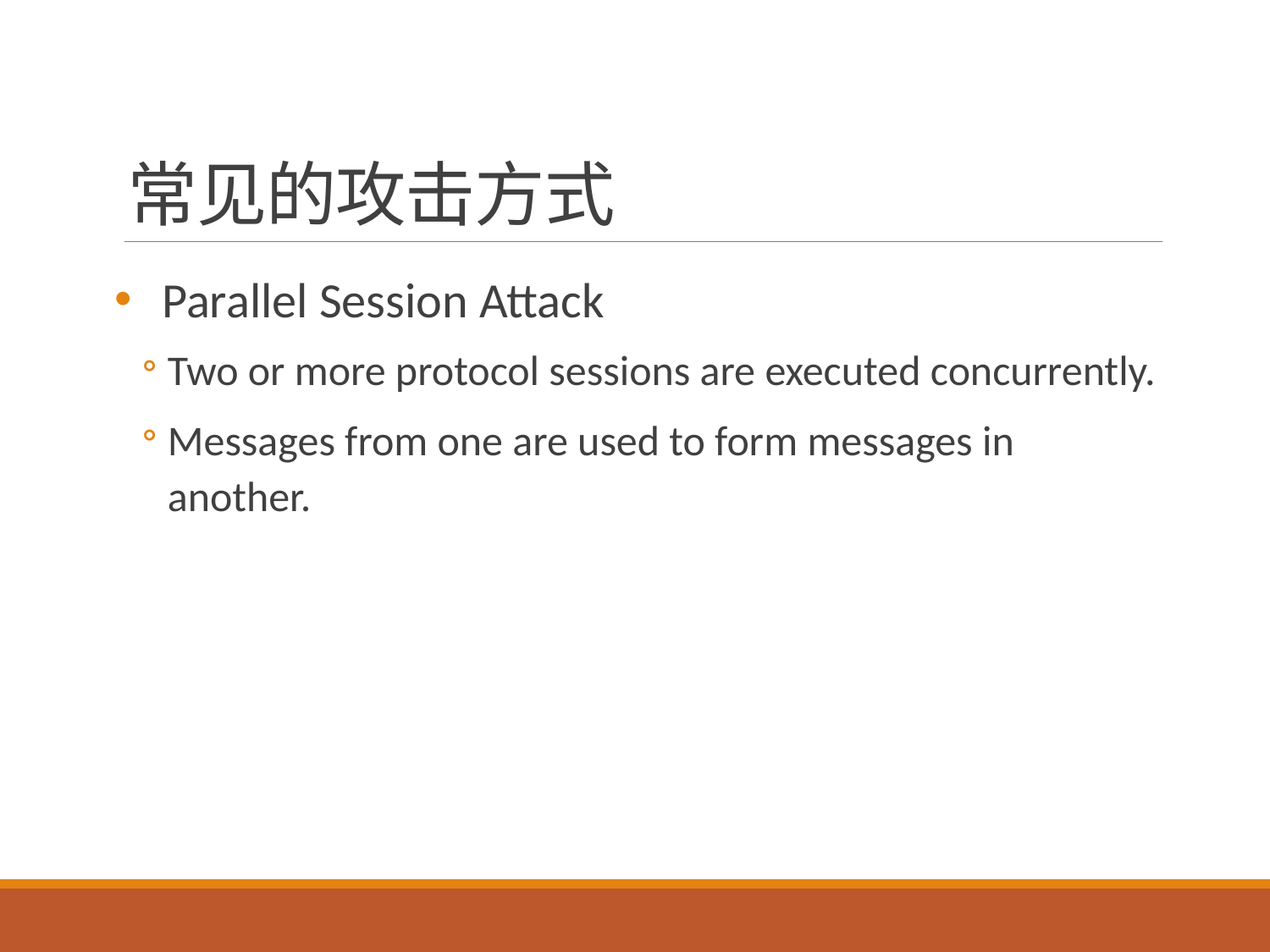

# 常见的攻击方式
Parallel Session Attack
Two or more protocol sessions are executed concurrently.
Messages from one are used to form messages in another.

15